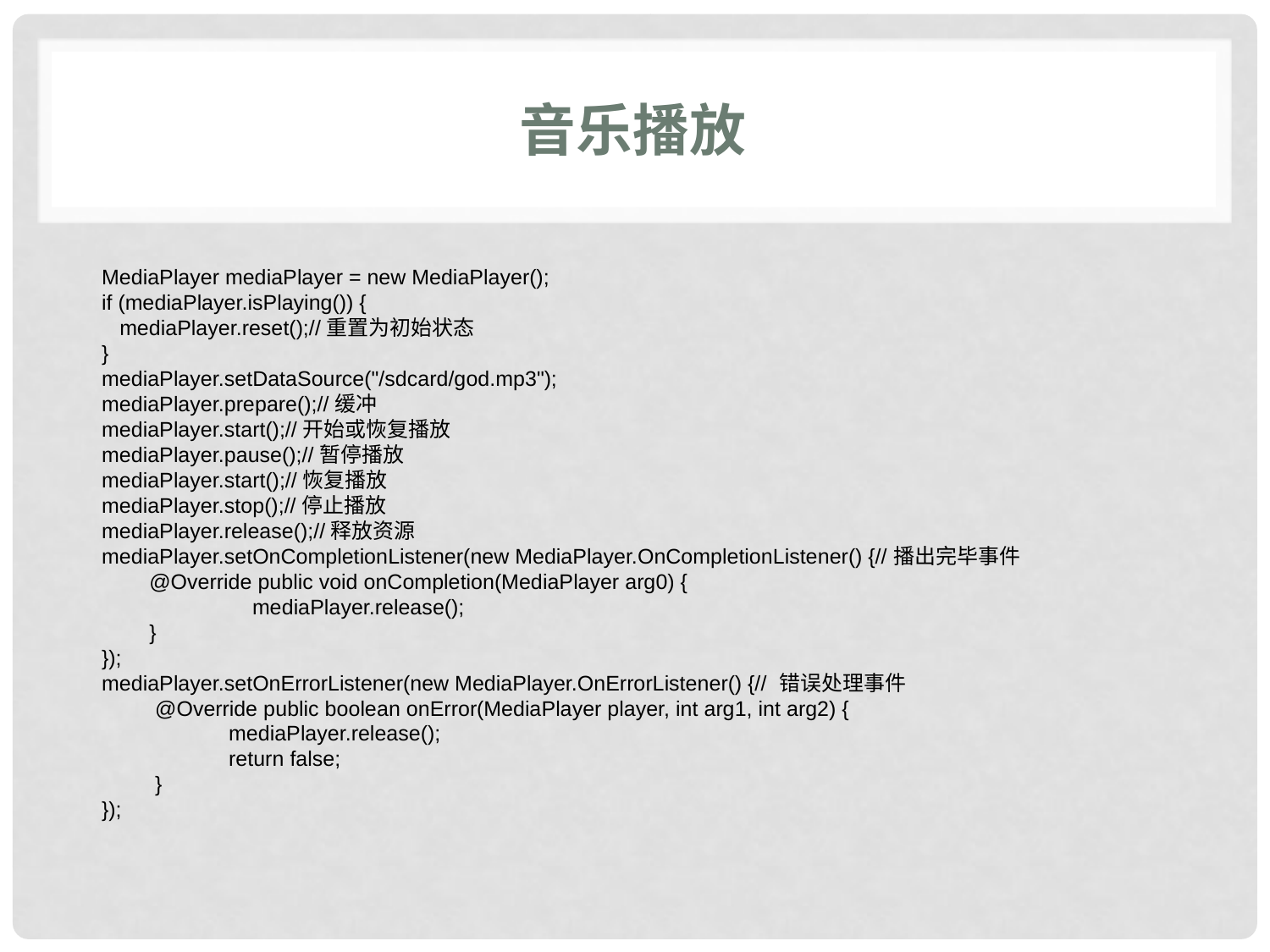

# 音乐播放
MediaPlayer mediaPlayer = new MediaPlayer();
if (mediaPlayer.isPlaying()) {
   mediaPlayer.reset();//重置为初始状态
}
mediaPlayer.setDataSource("/sdcard/god.mp3");
mediaPlayer.prepare();//缓冲
mediaPlayer.start();//开始或恢复播放
mediaPlayer.pause();//暂停播放
mediaPlayer.start();//恢复播放
mediaPlayer.stop();//停止播放
mediaPlayer.release();//释放资源
mediaPlayer.setOnCompletionListener(new MediaPlayer.OnCompletionListener() {//播出完毕事件
        @Override public void onCompletion(MediaPlayer arg0) {
	    mediaPlayer.release();
        }
});
mediaPlayer.setOnErrorListener(new MediaPlayer.OnErrorListener() {// 错误处理事件
         @Override public boolean onError(MediaPlayer player, int arg1, int arg2) {
	mediaPlayer.release();
	return false;
         }
});